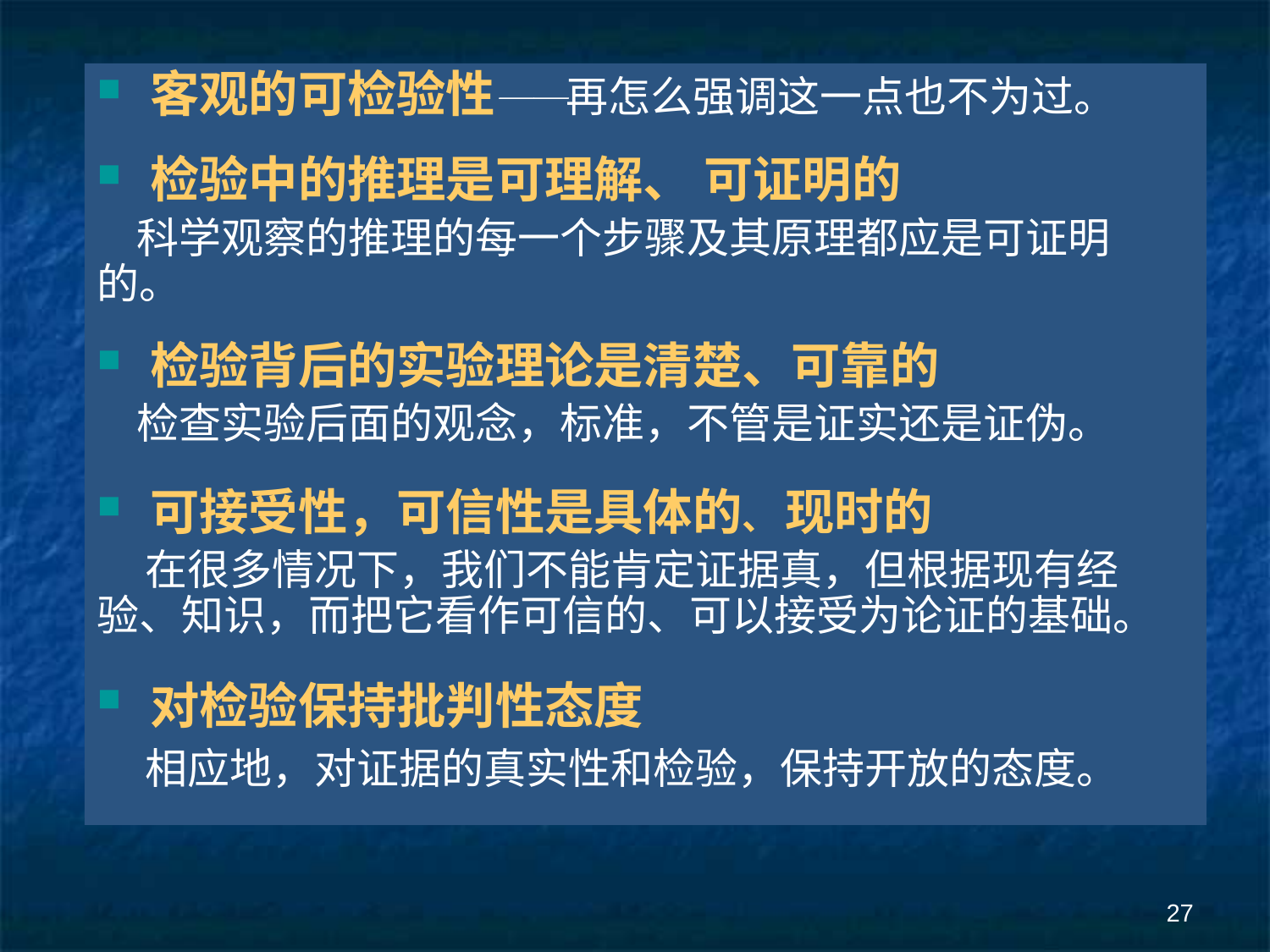

客观的可检验性──再怎么强调这一点也不为过。

 检验中的推理是可理解、 可证明的
    科学观察的推理的每一个步骤及其原理都应是可证明的。

 检验背后的实验理论是清楚、可靠的
    检查实验后面的观念，标准，不管是证实还是证伪。

 可接受性，可信性是具体的、 现时的
     在很多情况下，我们不能肯定证据真，但根据现有经验、知识，而把它看作可信的、可以接受为论证的基础。

 对检验保持批判性态度
    相应地，对证据的真实性和检验，保持开放的态度。
27